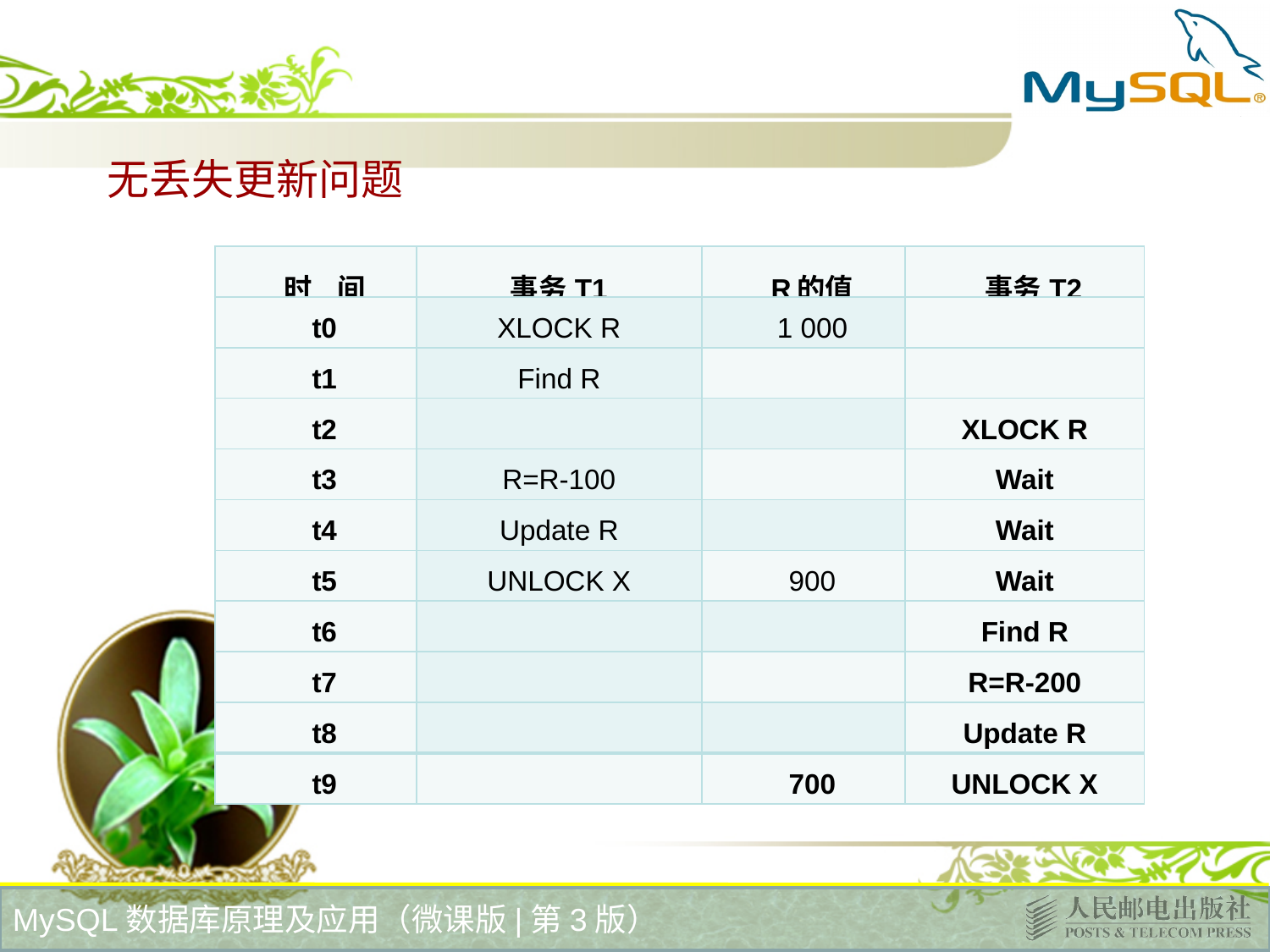

无丢失更新问题
| 时 间 | 事务T1 | R的值 | 事务T2 |
| --- | --- | --- | --- |
| t0 | XLOCK R | 1 000 |  |
| t1 | Find R |  |  |
| t2 |  |  | XLOCK R |
| t3 | R=R-100 |  | Wait |
| t4 | Update R |  | Wait |
| t5 | UNLOCK X | 900 | Wait |
| t6 |  |  | Find R |
| t7 |  |  | R=R-200 |
| t8 |  |  | Update R |
| t9 |  | 700 | UNLOCK X |